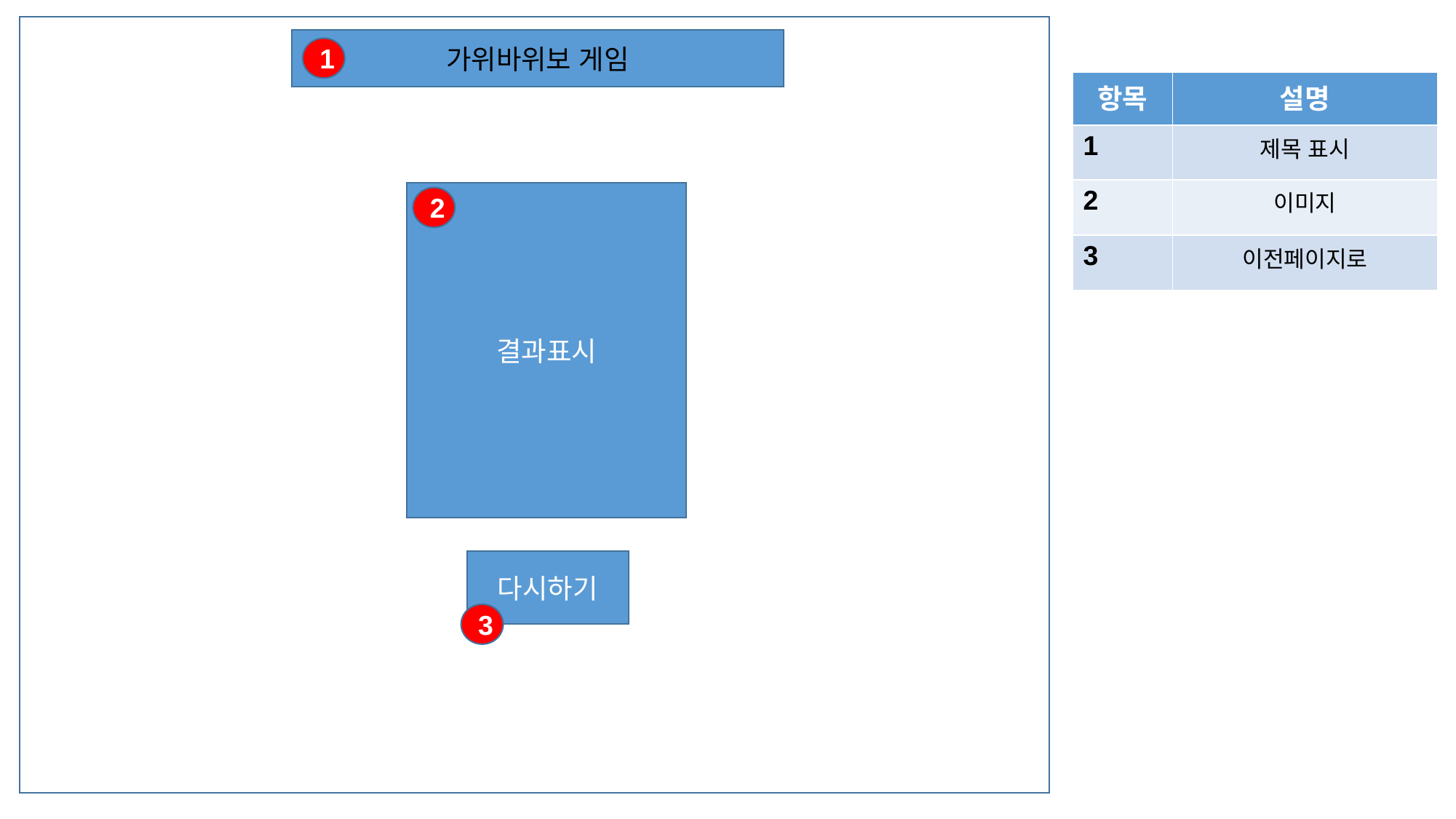

가위바위보 게임
1
| 항목 | 설명 |
| --- | --- |
| 1 | 제목 표시 |
| 2 | 이미지 |
| 3 | 이전페이지로 |
결과표시
2
다시하기
3